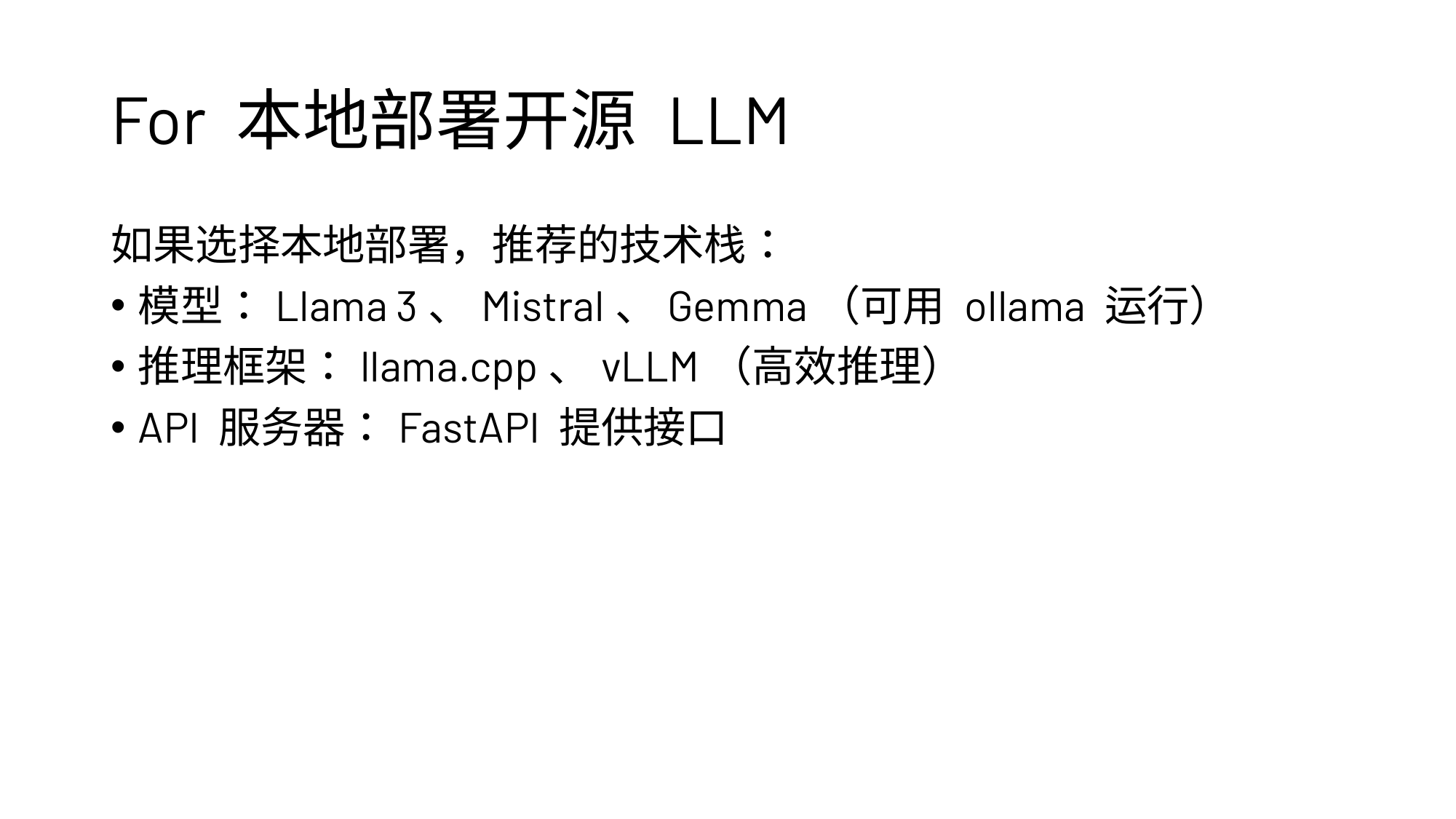

# For 本地部署开源 LLM
如果选择本地部署，推荐的技术栈：
模型：Llama 3、Mistral、Gemma（可用 ollama 运行）
推理框架：llama.cpp、vLLM（高效推理）
API 服务器：FastAPI 提供接口